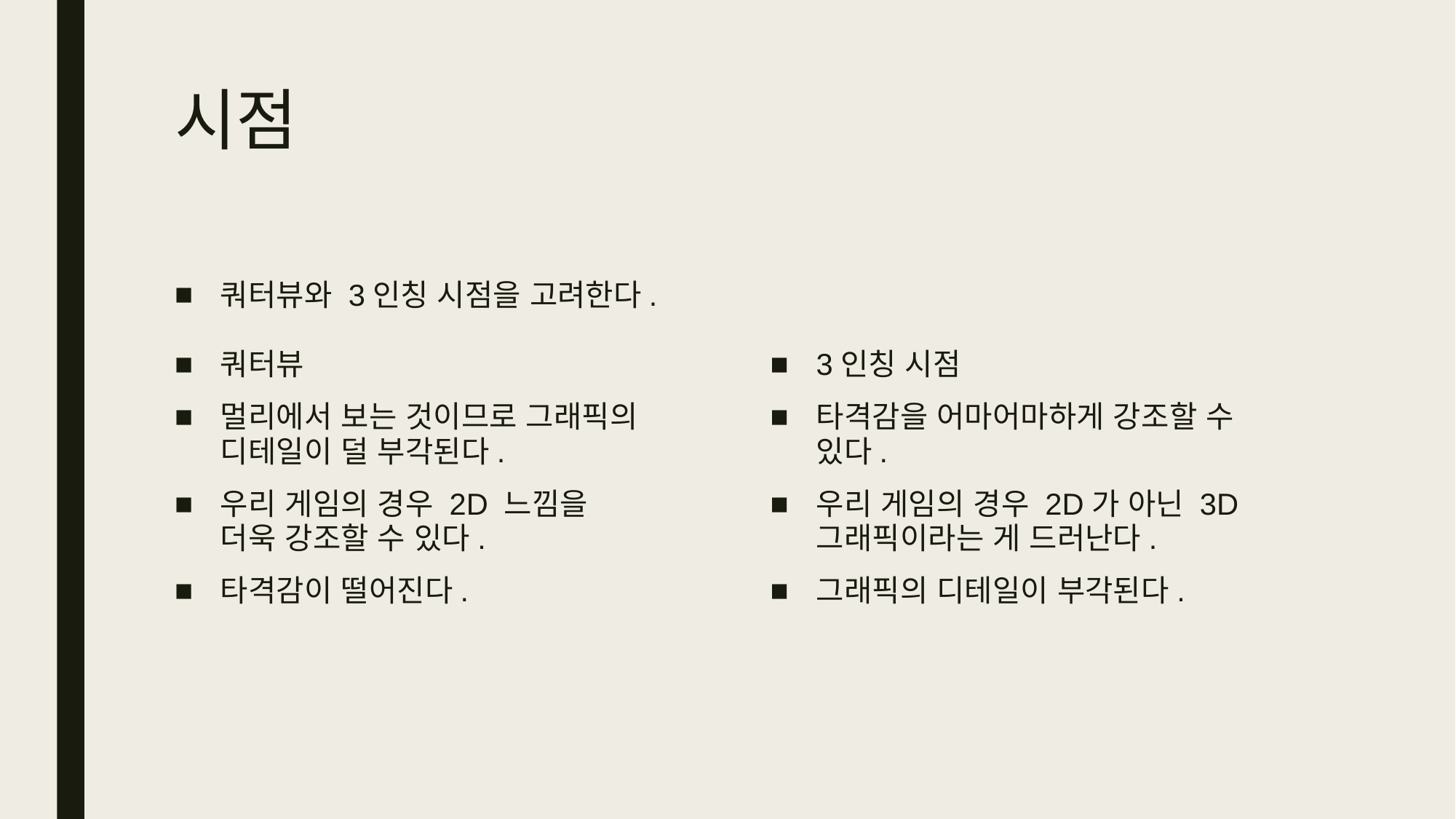

# 시점
쿼터뷰와 3인칭 시점을 고려한다.
쿼터뷰
멀리에서 보는 것이므로 그래픽의 디테일이 덜 부각된다.
우리 게임의 경우 2D 느낌을 더욱 강조할 수 있다.
타격감이 떨어진다.

3인칭 시점
타격감을 어마어마하게 강조할 수 있다.
우리 게임의 경우 2D가 아닌 3D 그래픽이라는 게 드러난다.
그래픽의 디테일이 부각된다.